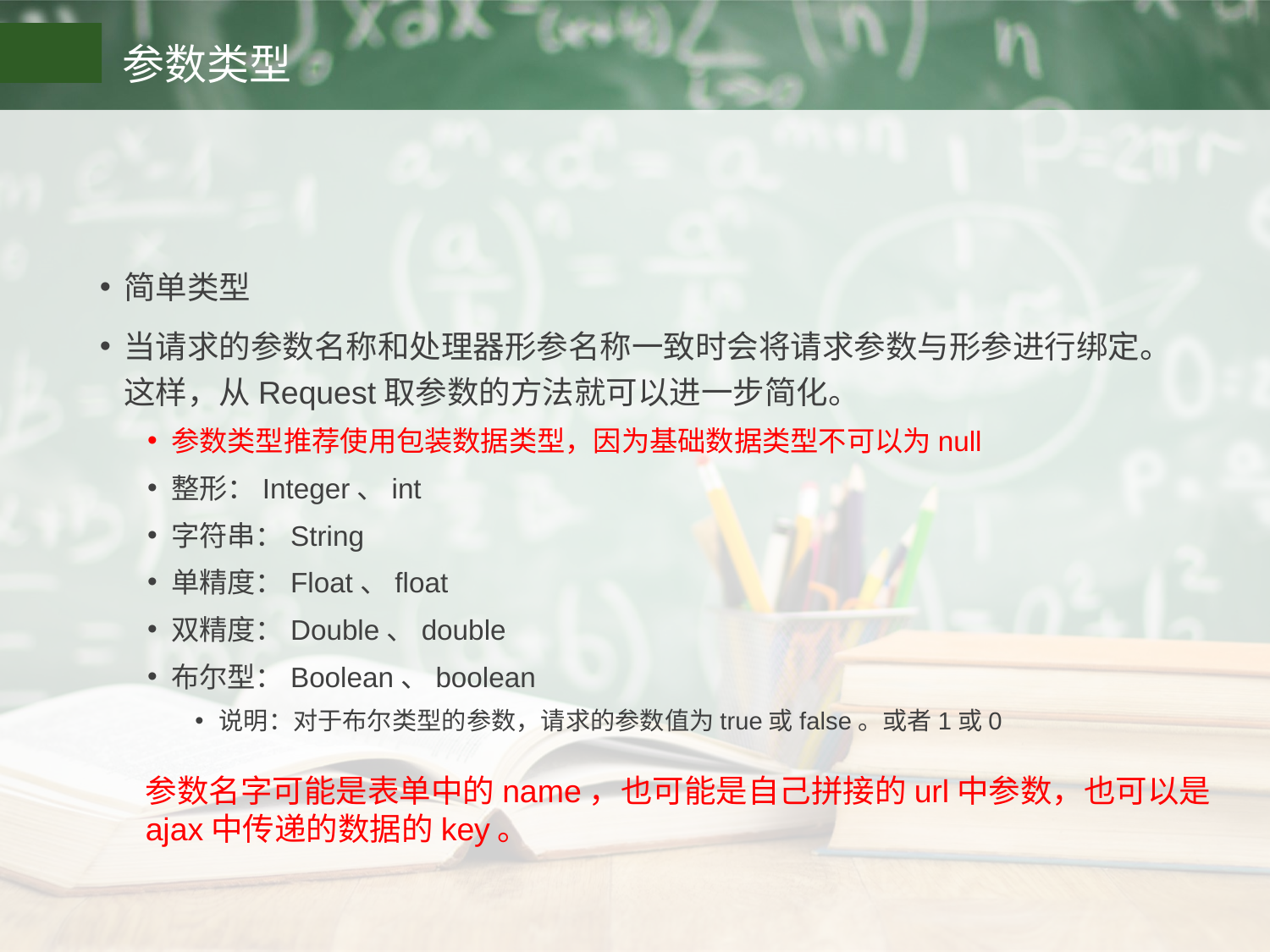

# 参数类型
简单类型
当请求的参数名称和处理器形参名称一致时会将请求参数与形参进行绑定。这样，从Request取参数的方法就可以进一步简化。
参数类型推荐使用包装数据类型，因为基础数据类型不可以为null
整形：Integer、int
字符串：String
单精度：Float、float
双精度：Double、double
布尔型：Boolean、boolean
说明：对于布尔类型的参数，请求的参数值为true或false。或者1或0
参数名字可能是表单中的name，也可能是自己拼接的url中参数，也可以是ajax中传递的数据的key。